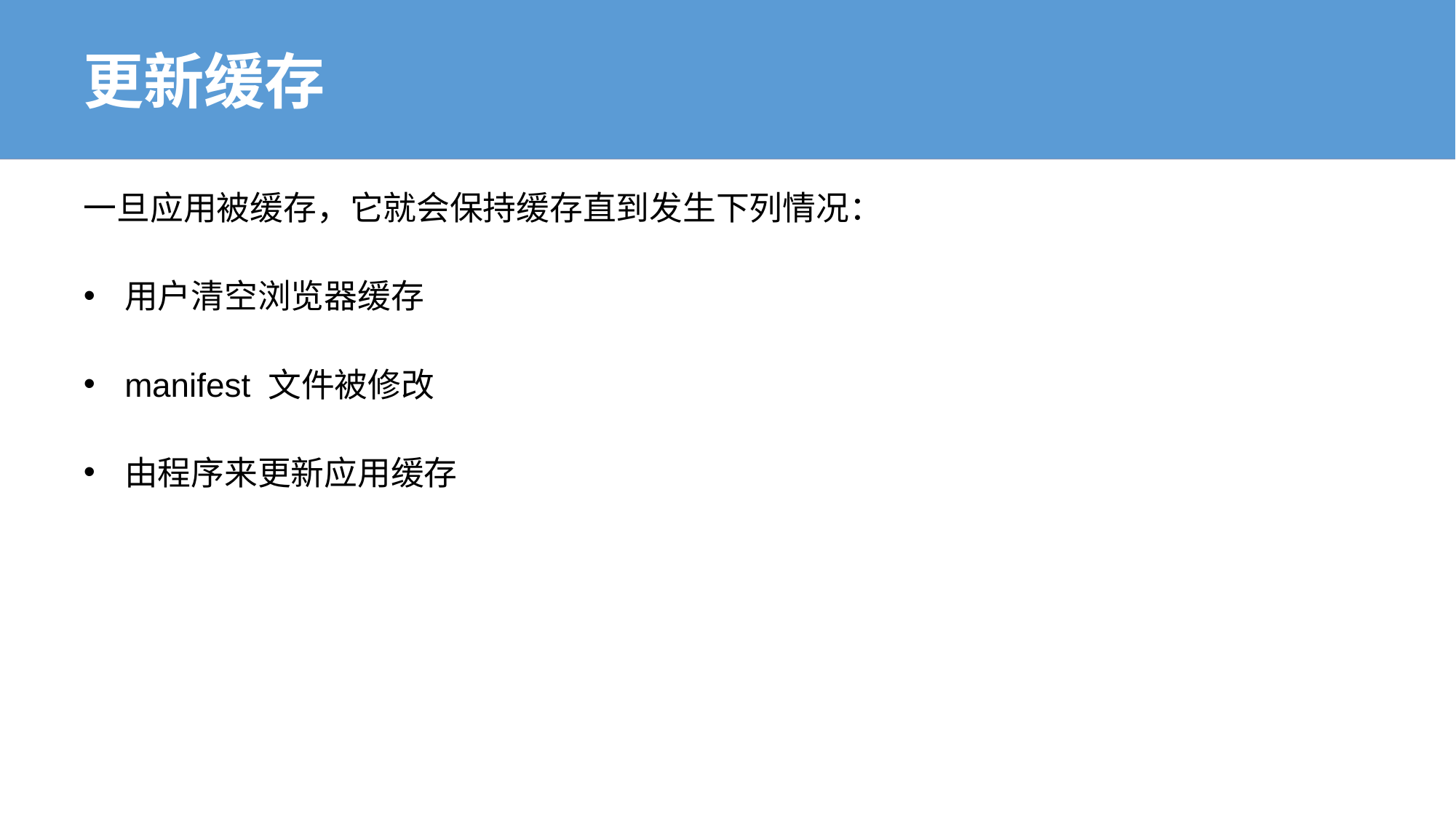

# 更新缓存
一旦应用被缓存，它就会保持缓存直到发生下列情况：
用户清空浏览器缓存
manifest 文件被修改
由程序来更新应用缓存